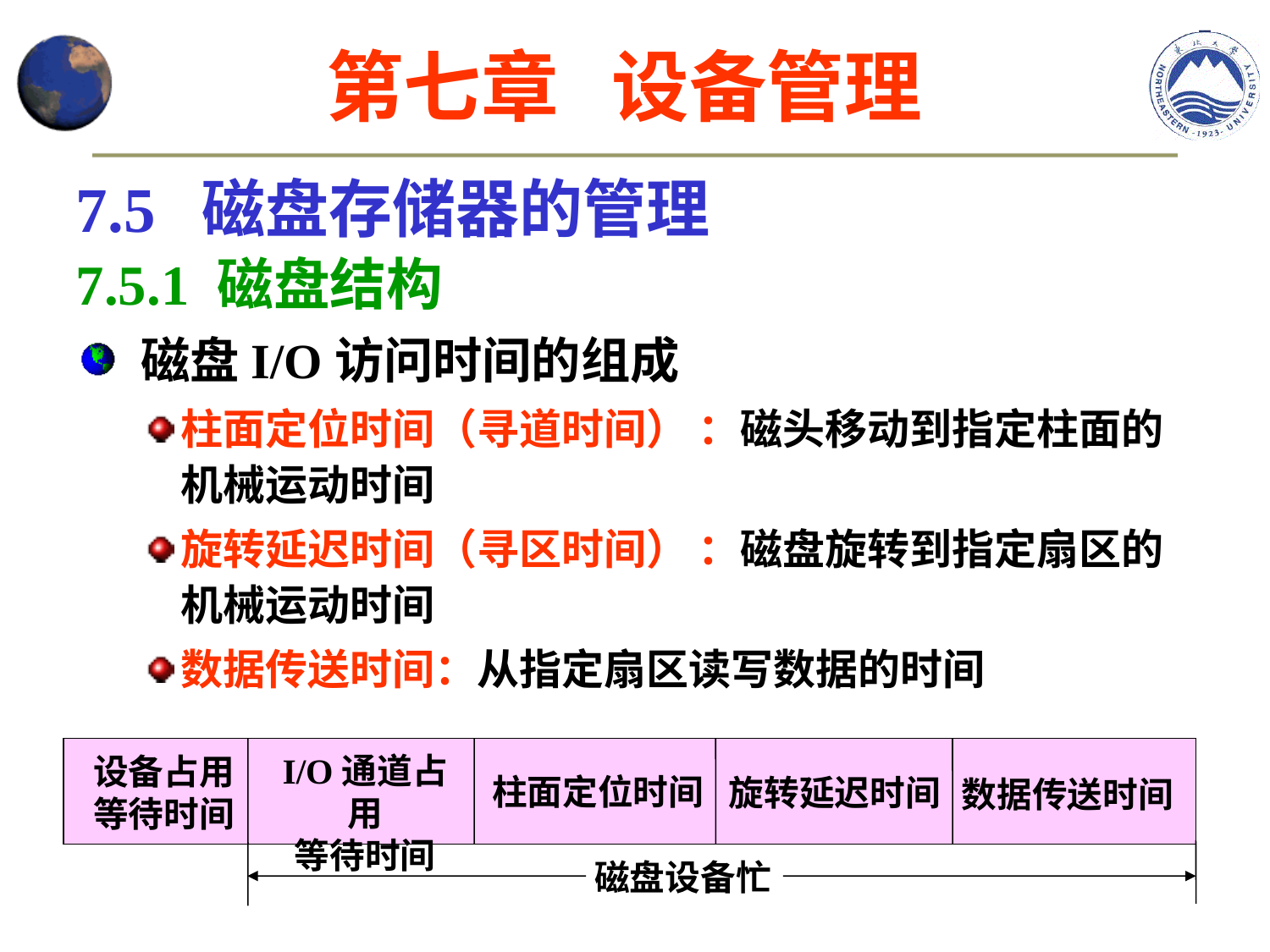

第七章   设备管理
7.5  磁盘存储器的管理
7.5.1 磁盘结构
 磁盘I/O访问时间的组成
柱面定位时间（寻道时间） ：磁头移动到指定柱面的机械运动时间
旋转延迟时间（寻区时间） ：磁盘旋转到指定扇区的机械运动时间
数据传送时间：从指定扇区读写数据的时间

I/O通道占用
等待时间
设备占用
等待时间
柱面定位时间
旋转延迟时间
数据传送时间

磁盘设备忙